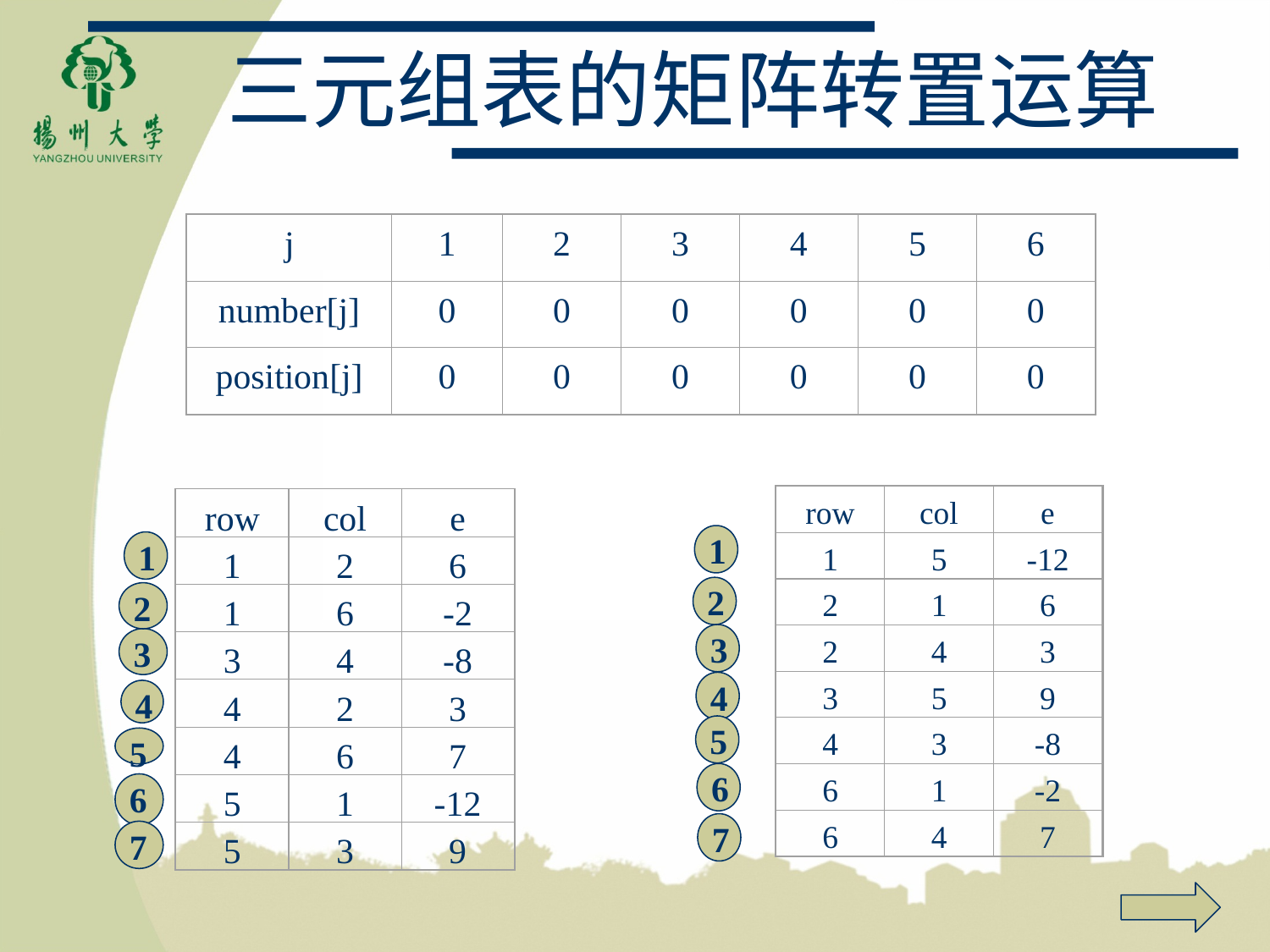

# 三元组表的矩阵转置运算

j

1

2

3

4

5

6

number[j]

0

0

0

0

0

0

position[j]

0

0

0

0

0

0

row

col

e

row

col

e

1

2

6

1

6

-2

3

4

-8

4

2

3

4

6

7

5

1

-12

5

3

9

1

1

1

5

-12

2

2

1

6

2

3

2

4

3

3

4

3

5

9

4

5

4

3

-8

5

6

6

1

-2

6

6

4

7

7

7